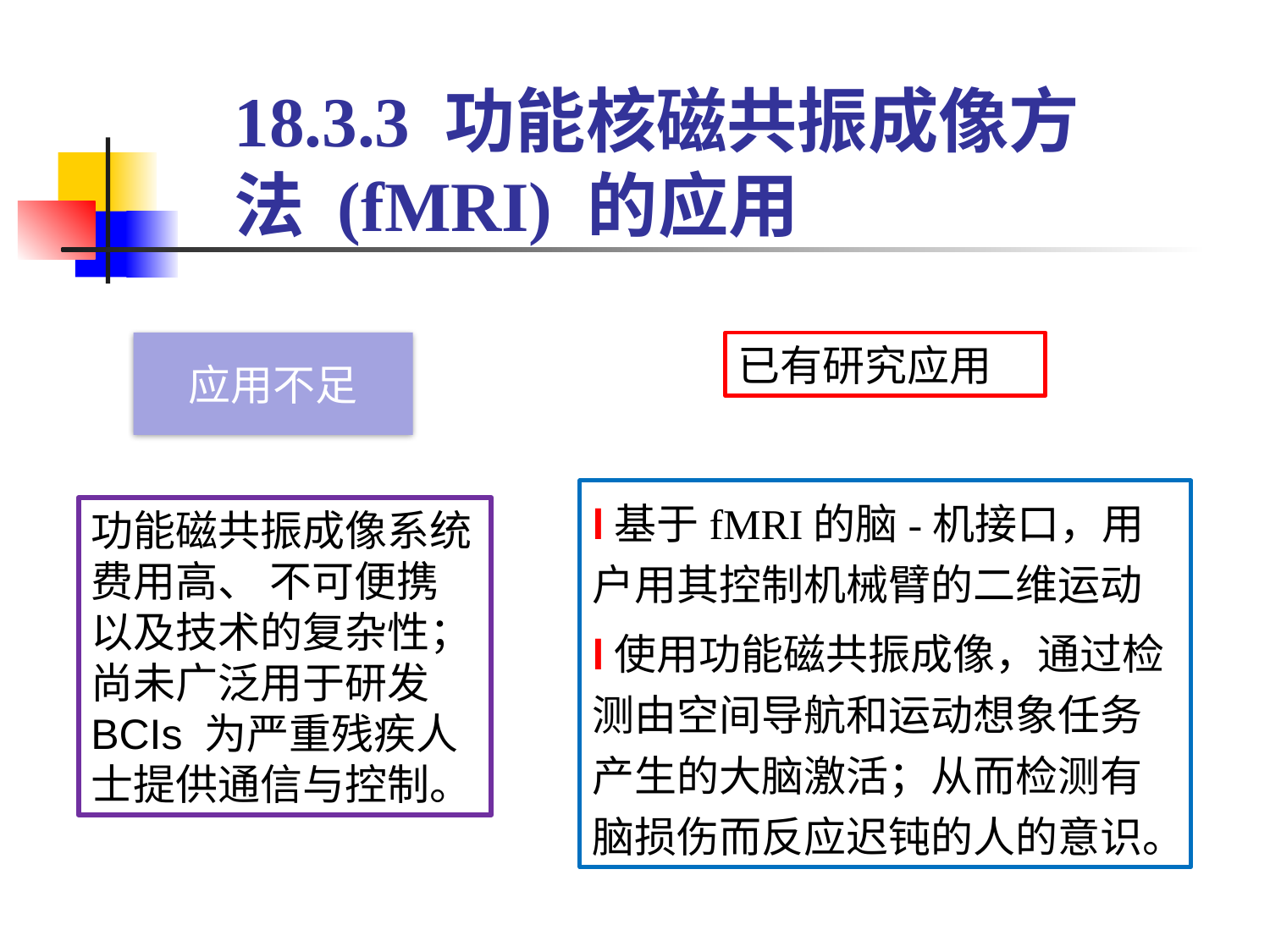

18.3.3 功能核磁共振成像方法 (fMRI) 的应用
应用不足
已有研究应用
l基于fMRI的脑-机接口，用户用其控制机械臂的二维运动
l使用功能磁共振成像，通过检测由空间导航和运动想象任务产生的大脑激活；从而检测有脑损伤而反应迟钝的人的意识。
功能磁共振成像系统费用高、 不可便携以及技术的复杂性；尚未广泛用于研发
BCIs 为严重残疾人士提供通信与控制。